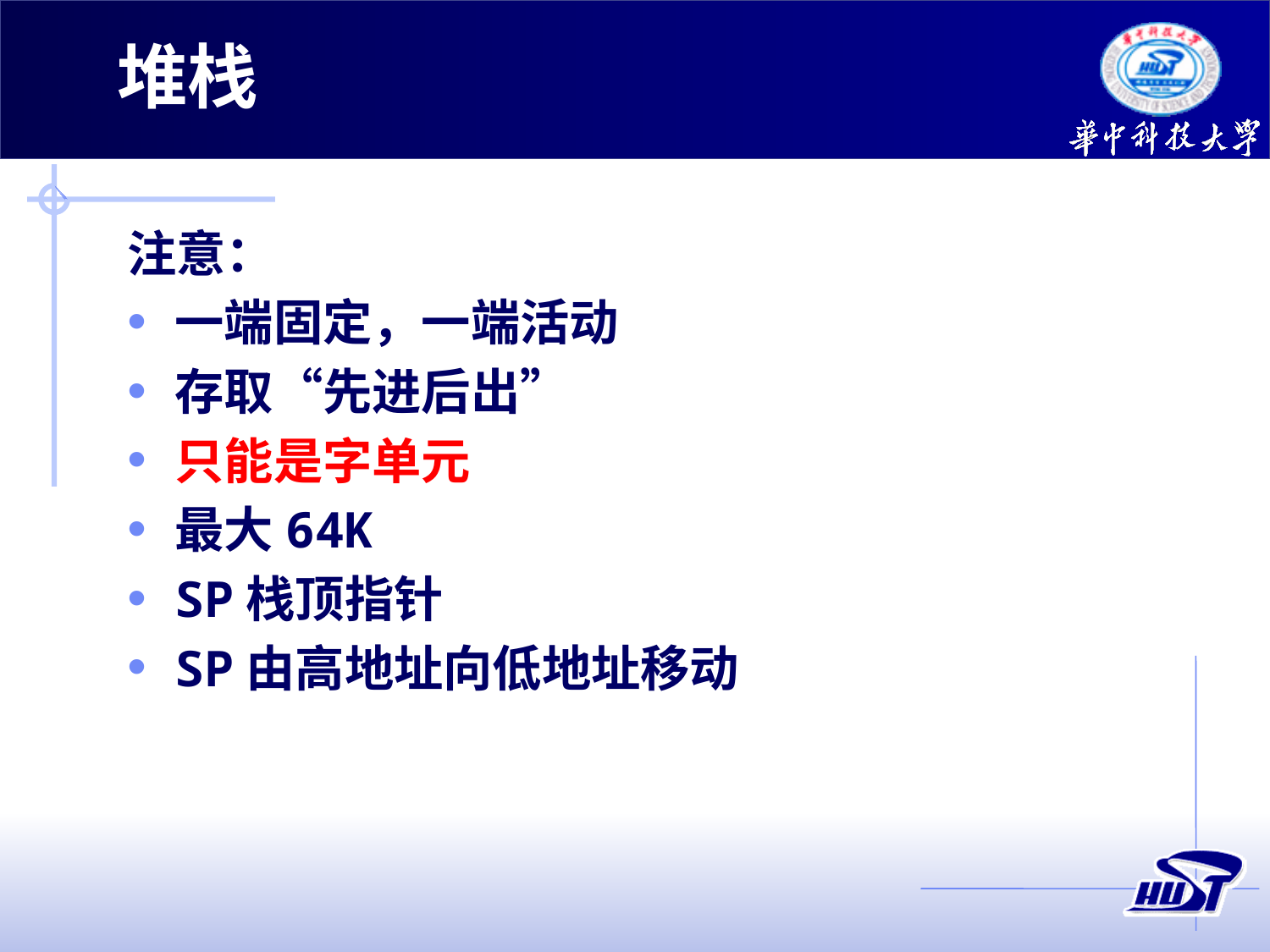

堆栈
注意：
一端固定，一端活动
存取“先进后出”
只能是字单元
最大64K
SP栈顶指针
SP由高地址向低地址移动